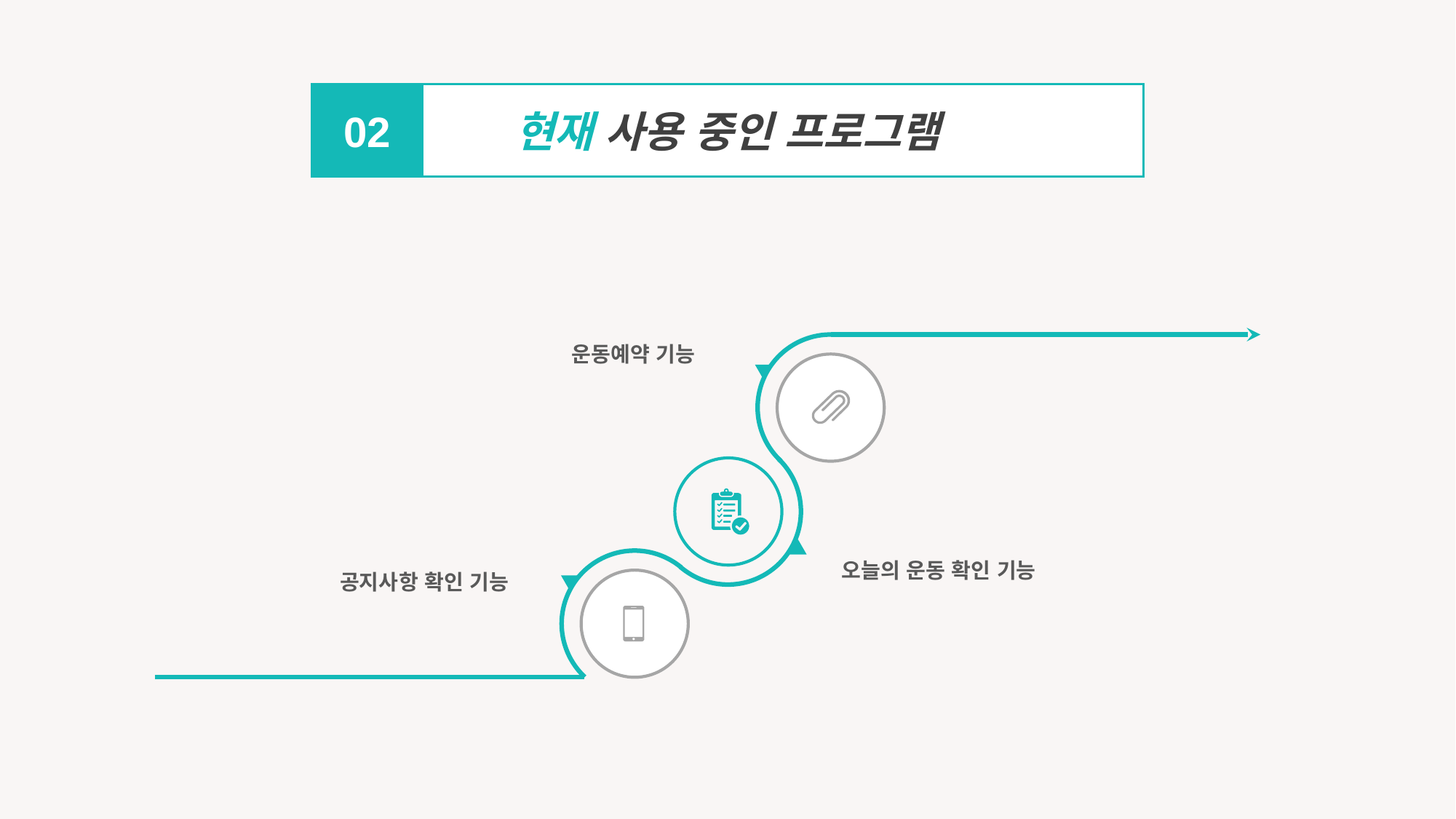

현재 사용 중인 프로그램
02
운동예약 기능

오늘의 운동 확인 기능

공지사항 확인 기능